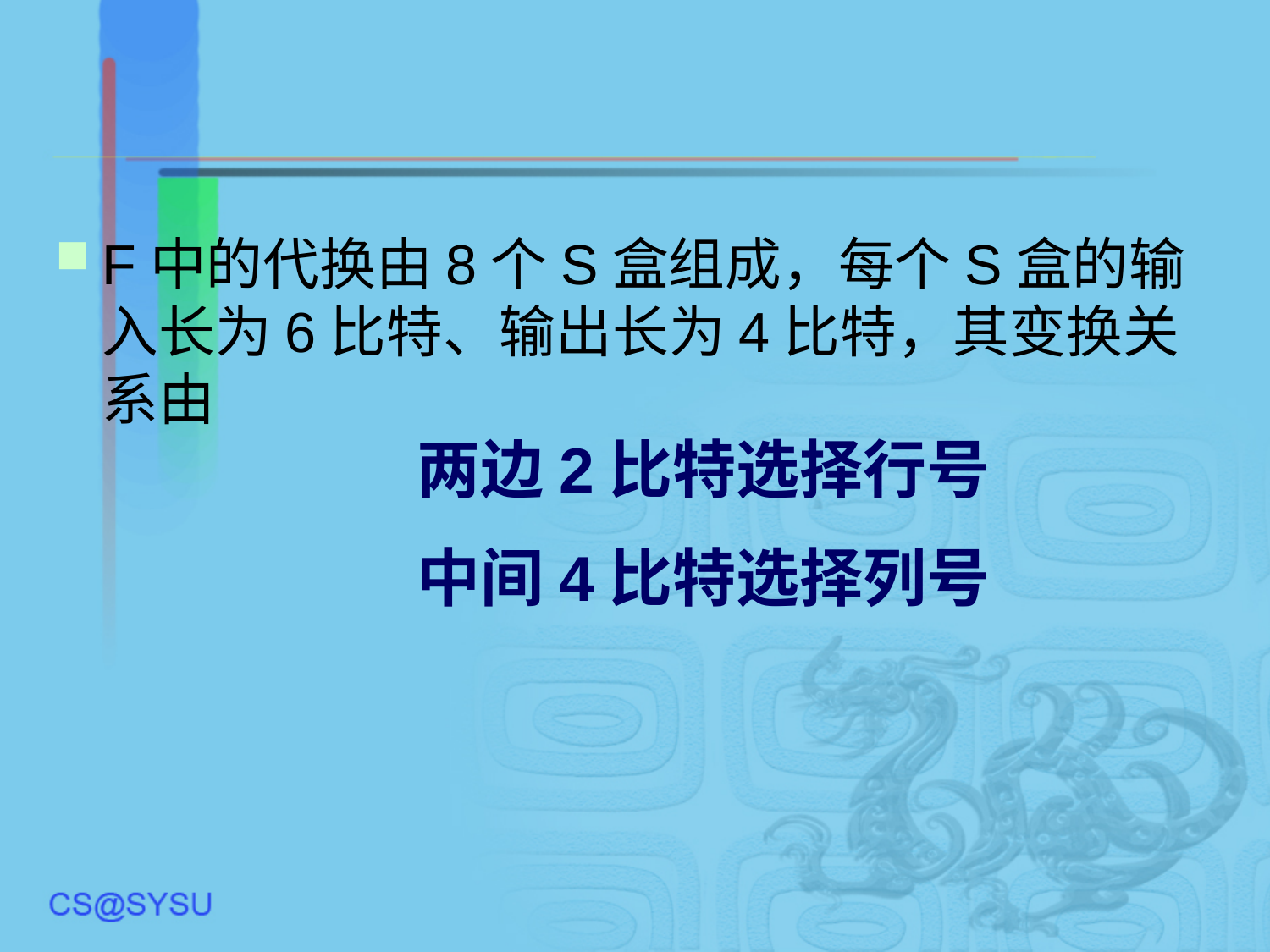

F中的代换由8个S盒组成，每个S盒的输入长为6比特、输出长为4比特，其变换关系由

两边2比特选择行号
中间4比特选择列号